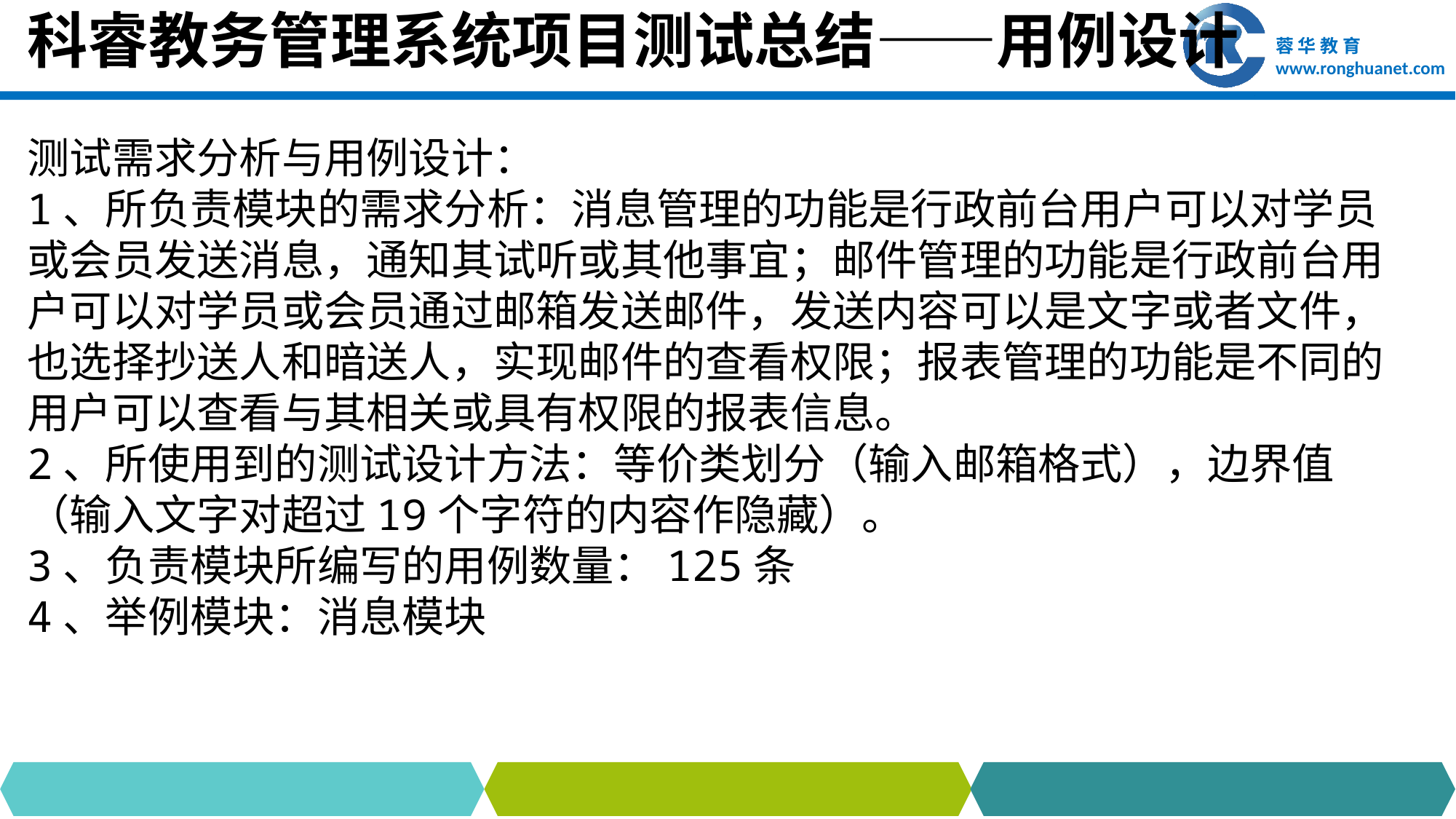

# 科睿教务管理系统项目测试总结——用例设计
测试需求分析与用例设计：
1、所负责模块的需求分析：消息管理的功能是行政前台用户可以对学员或会员发送消息，通知其试听或其他事宜；邮件管理的功能是行政前台用户可以对学员或会员通过邮箱发送邮件，发送内容可以是文字或者文件，也选择抄送人和暗送人，实现邮件的查看权限；报表管理的功能是不同的用户可以查看与其相关或具有权限的报表信息。
2、所使用到的测试设计方法：等价类划分（输入邮箱格式），边界值（输入文字对超过19个字符的内容作隐藏）。
3、负责模块所编写的用例数量：125条
4、举例模块：消息模块